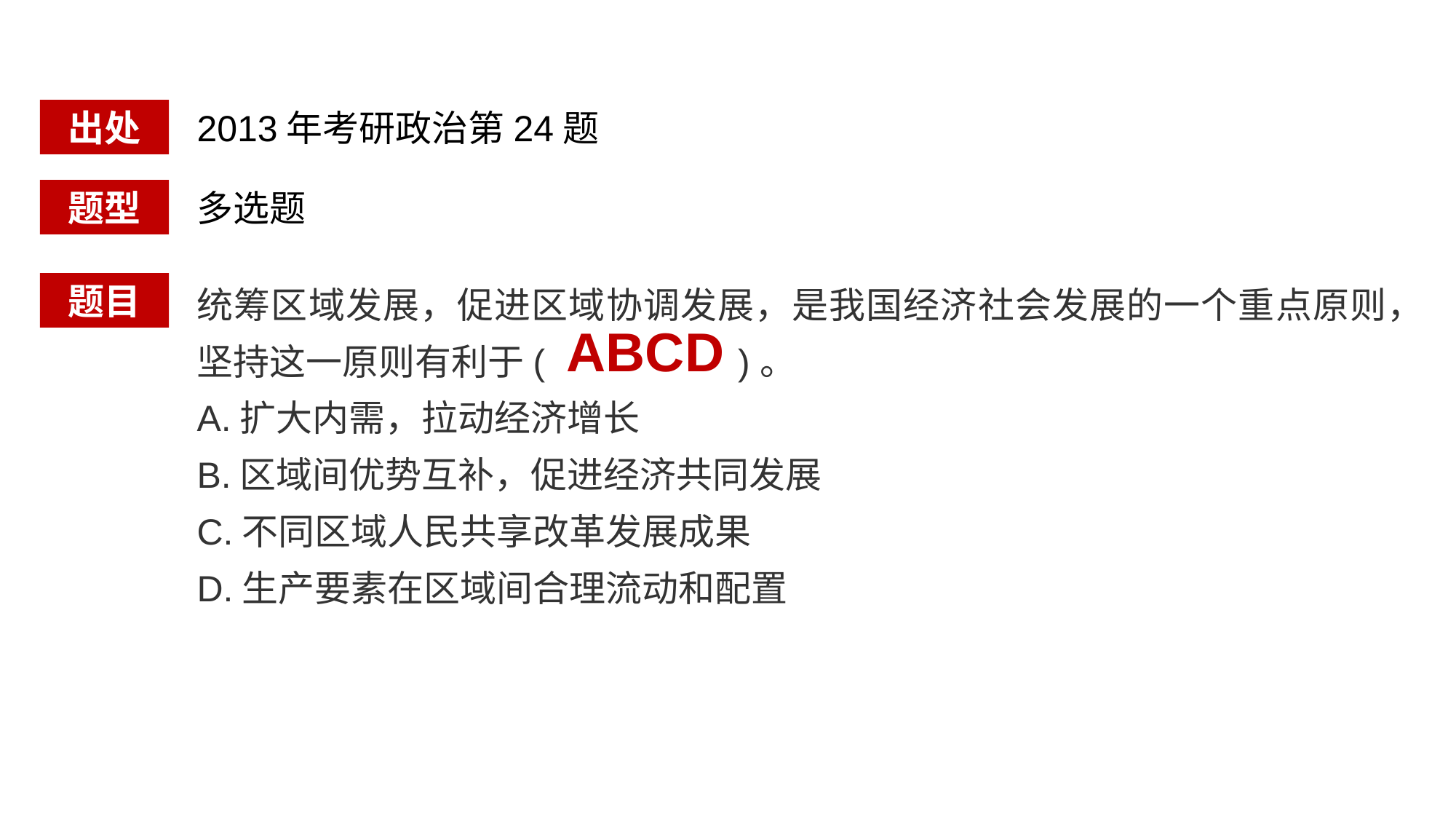

出处
2013年考研政治第24题
题型
多选题
统筹区域发展，促进区域协调发展，是我国经济社会发展的一个重点原则，坚持这一原则有利于(                   )。
A.扩大内需，拉动经济增长
B.区域间优势互补，促进经济共同发展
C.不同区域人民共享改革发展成果
D.生产要素在区域间合理流动和配置
题目
ABCD